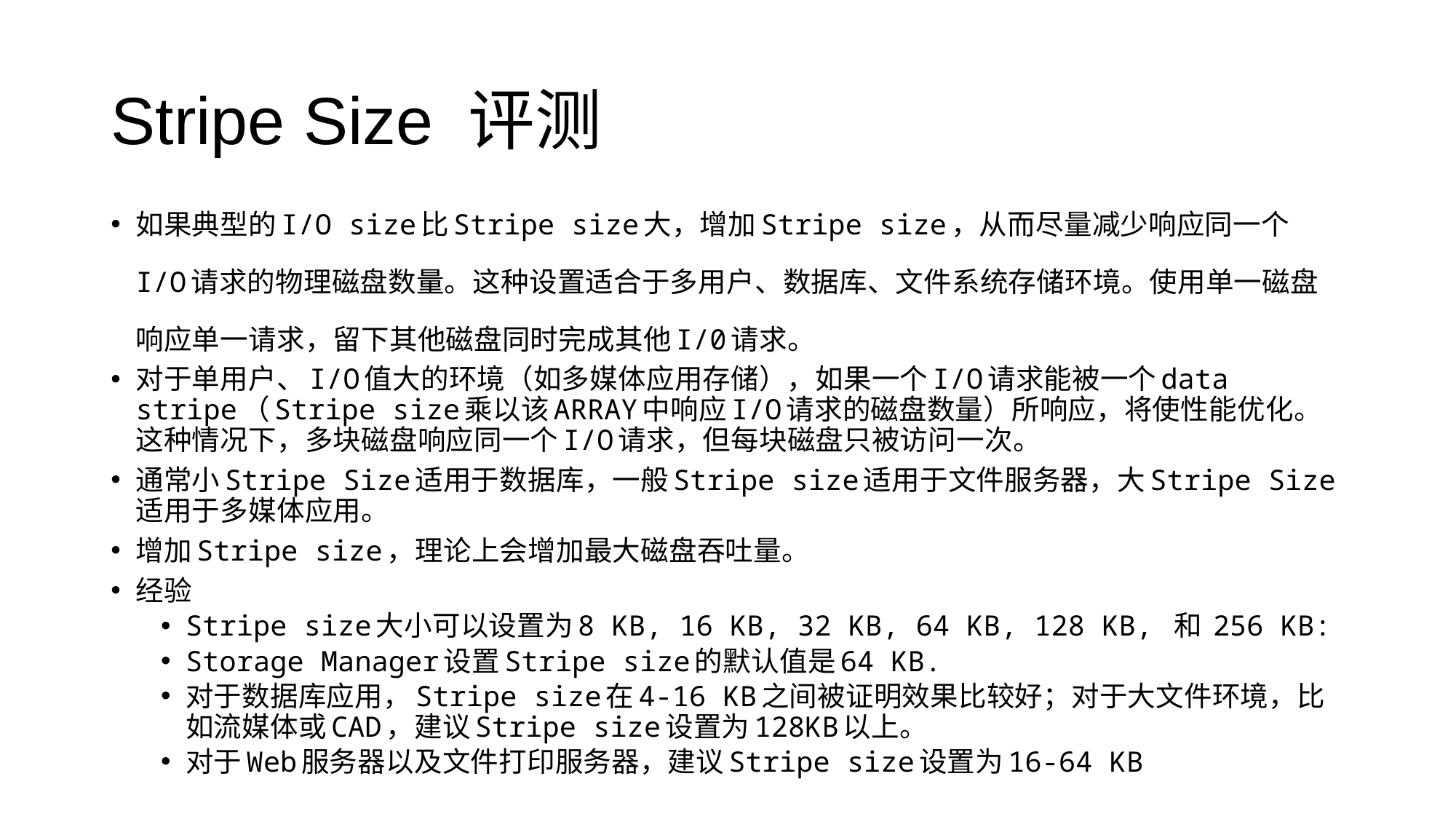

# Stripe Size 评测
如果典型的I/O size比Stripe size大，增加Stripe size，从而尽量减少响应同一个I/O请求的物理磁盘数量。这种设置适合于多用户、数据库、文件系统存储环境。使用单一磁盘响应单一请求，留下其他磁盘同时完成其他I/0请求。
对于单用户、I/O值大的环境（如多媒体应用存储），如果一个I/O请求能被一个data stripe（Stripe size乘以该ARRAY中响应I/O请求的磁盘数量）所响应，将使性能优化。这种情况下，多块磁盘响应同一个I/O请求，但每块磁盘只被访问一次。
通常小Stripe Size适用于数据库，一般Stripe size适用于文件服务器，大Stripe Size适用于多媒体应用。
增加Stripe size，理论上会增加最大磁盘吞吐量。
经验
Stripe size大小可以设置为8 KB, 16 KB, 32 KB, 64 KB, 128 KB, 和 256 KB:
Storage Manager设置Stripe size的默认值是64 KB.
对于数据库应用，Stripe size在4-16 KB之间被证明效果比较好；对于大文件环境，比如流媒体或CAD，建议Stripe size设置为128KB以上。
对于Web服务器以及文件打印服务器，建议Stripe size设置为16-64 KB